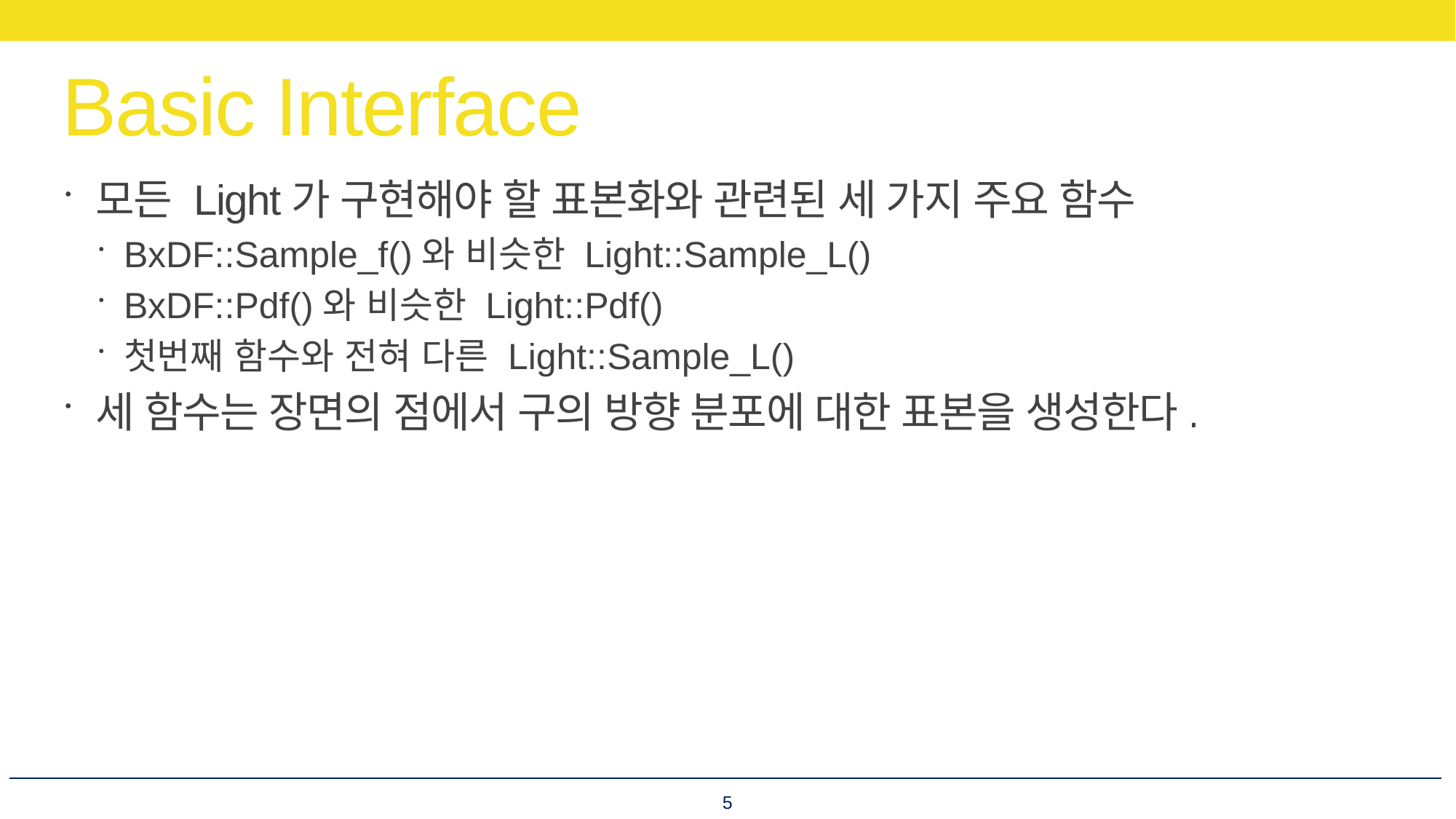

# Basic Interface
모든 Light가 구현해야 할 표본화와 관련된 세 가지 주요 함수
BxDF::Sample_f()와 비슷한 Light::Sample_L()
BxDF::Pdf()와 비슷한 Light::Pdf()
첫번째 함수와 전혀 다른 Light::Sample_L()
세 함수는 장면의 점에서 구의 방향 분포에 대한 표본을 생성한다.

5